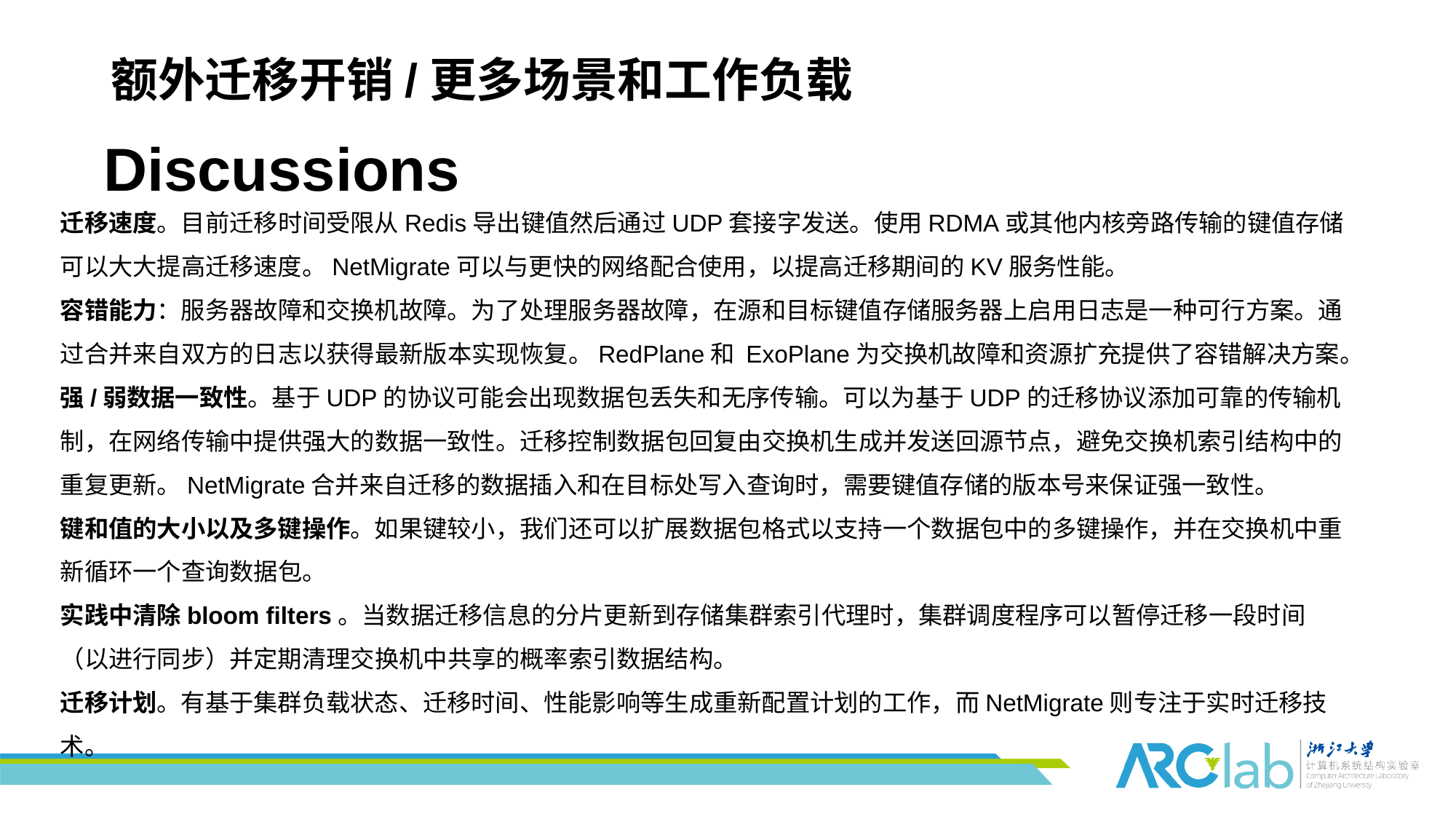

# 额外迁移开销/更多场景和工作负载
Discussions
迁移速度。目前迁移时间受限从Redis导出键值然后通过UDP套接字发送。使用RDMA或其他内核旁路传输的键值存储可以大大提高迁移速度。NetMigrate可以与更快的网络配合使用，以提高迁移期间的KV服务性能。
容错能力：服务器故障和交换机故障。为了处理服务器故障，在源和目标键值存储服务器上启用日志是一种可行方案。通过合并来自双方的日志以获得最新版本实现恢复。RedPlane和 ExoPlane为交换机故障和资源扩充提供了容错解决方案。
强/弱数据一致性。基于UDP的协议可能会出现数据包丢失和无序传输。可以为基于UDP的迁移协议添加可靠的传输机制，在网络传输中提供强大的数据一致性。迁移控制数据包回复由交换机生成并发送回源节点，避免交换机索引结构中的重复更新。NetMigrate合并来自迁移的数据插入和在目标处写入查询时，需要键值存储的版本号来保证强一致性。
键和值的大小以及多键操作。如果键较小，我们还可以扩展数据包格式以支持一个数据包中的多键操作，并在交换机中重新循环一个查询数据包。
实践中清除bloom filters。当数据迁移信息的分片更新到存储集群索引代理时，集群调度程序可以暂停迁移一段时间（以进行同步）并定期清理交换机中共享的概率索引数据结构。
迁移计划。有基于集群负载状态、迁移时间、性能影响等生成重新配置计划的工作，而NetMigrate则专注于实时迁移技术。